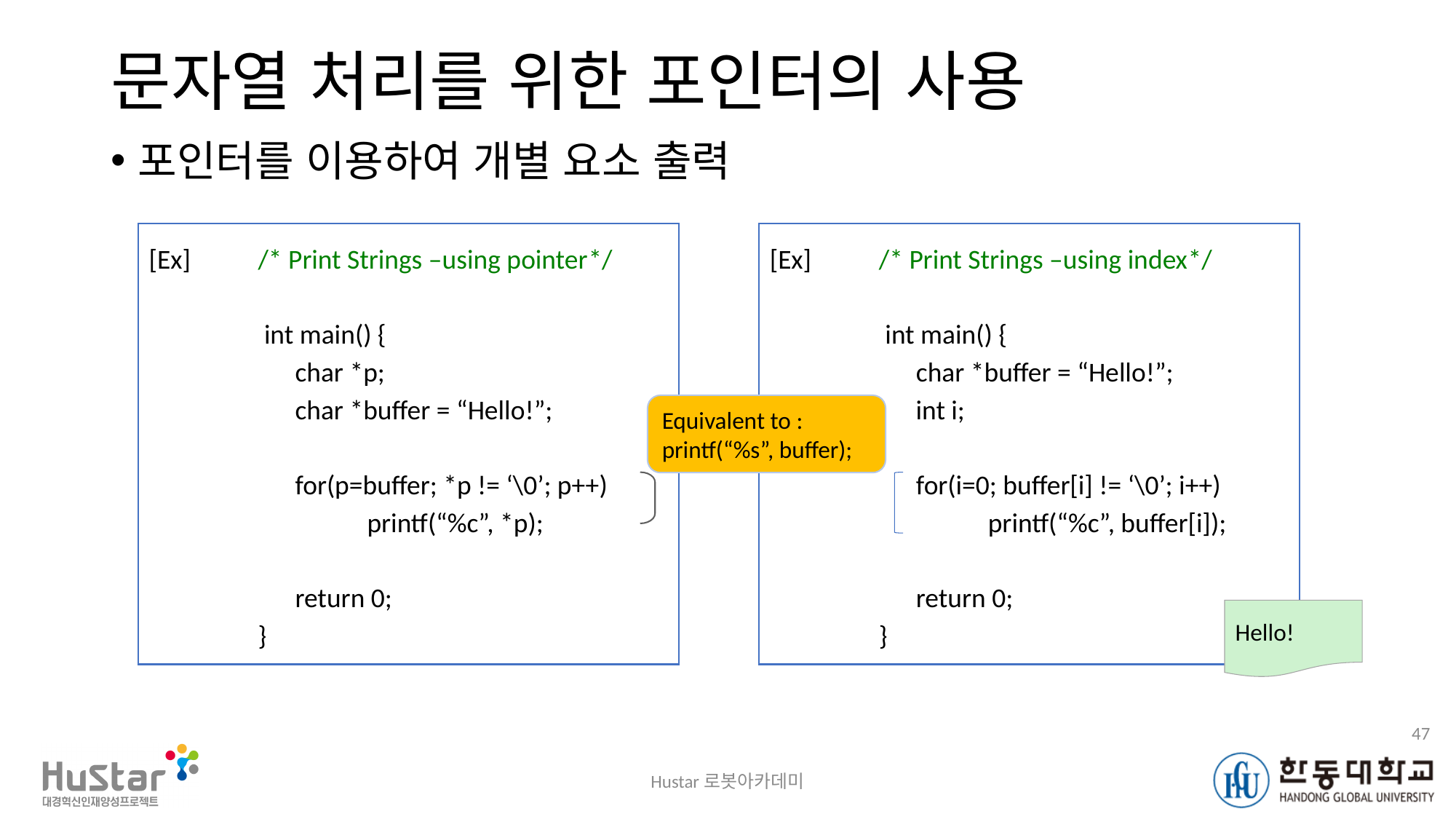

# 문자열 처리를 위한 포인터의 사용
포인터를 이용하여 개별 요소 출력
[Ex] 	/* Print Strings –using pointer*/

	 int main() {
	      char *p;
	      char *buffer = “Hello!”;
	      for(p=buffer; *p != ‘\0’; p++)
		printf(“%c”, *p);

	      return 0;
	}
[Ex] 	/* Print Strings –using index*/

	 int main() {
	      char *buffer = “Hello!”;
	      int i;

	      for(i=0; buffer[i] != ‘\0’; i++)
		printf(“%c”, buffer[i]);

	      return 0;
	}
Equivalent to :
printf(“%s”, buffer);

Hello!
47
Hustar로봇아카데미